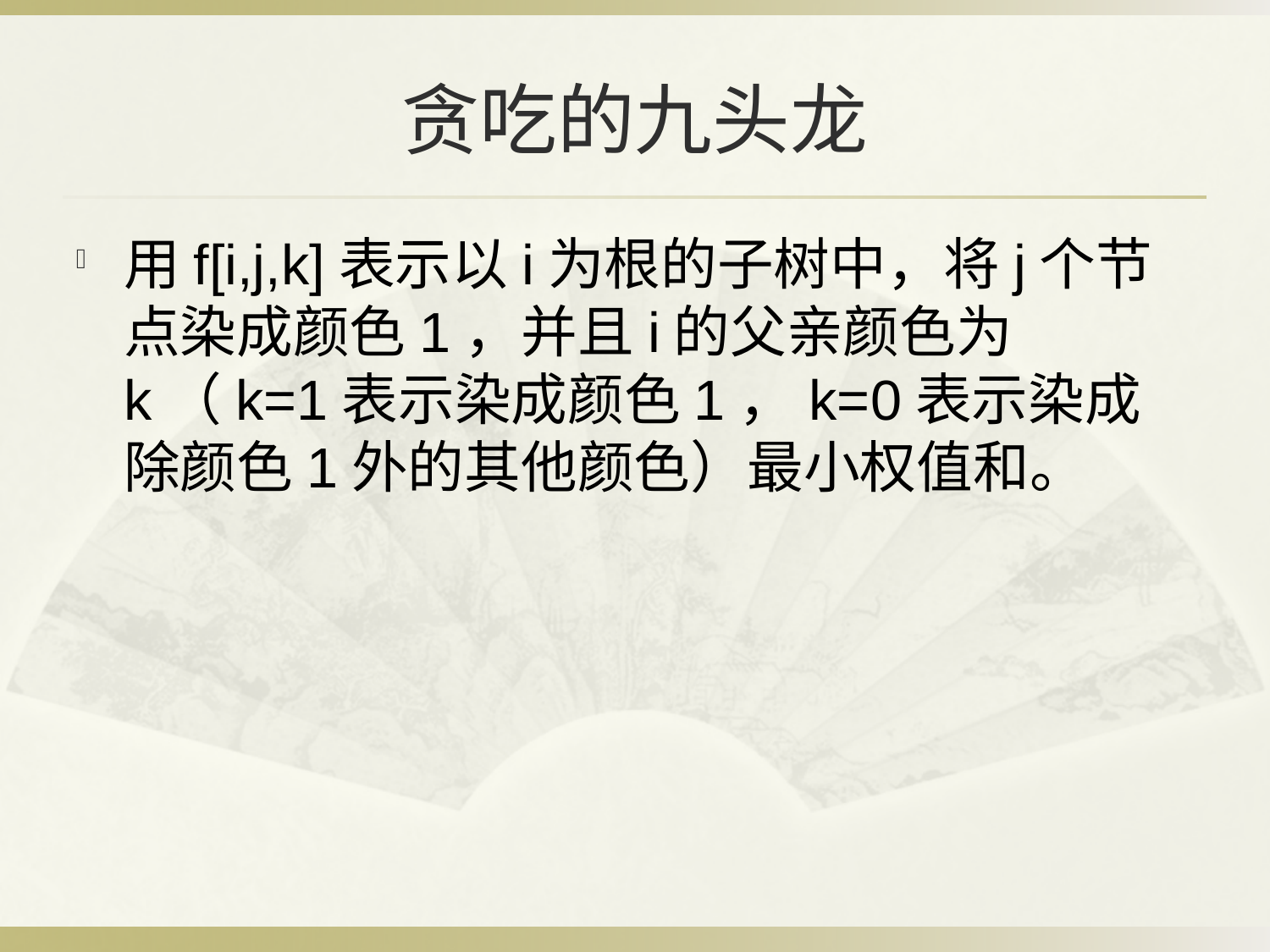

# 贪吃的九头龙
用f[i,j,k]表示以i为根的子树中，将j个节点染成颜色1，并且i的父亲颜色为k（k=1表示染成颜色1，k=0表示染成除颜色1外的其他颜色）最小权值和。